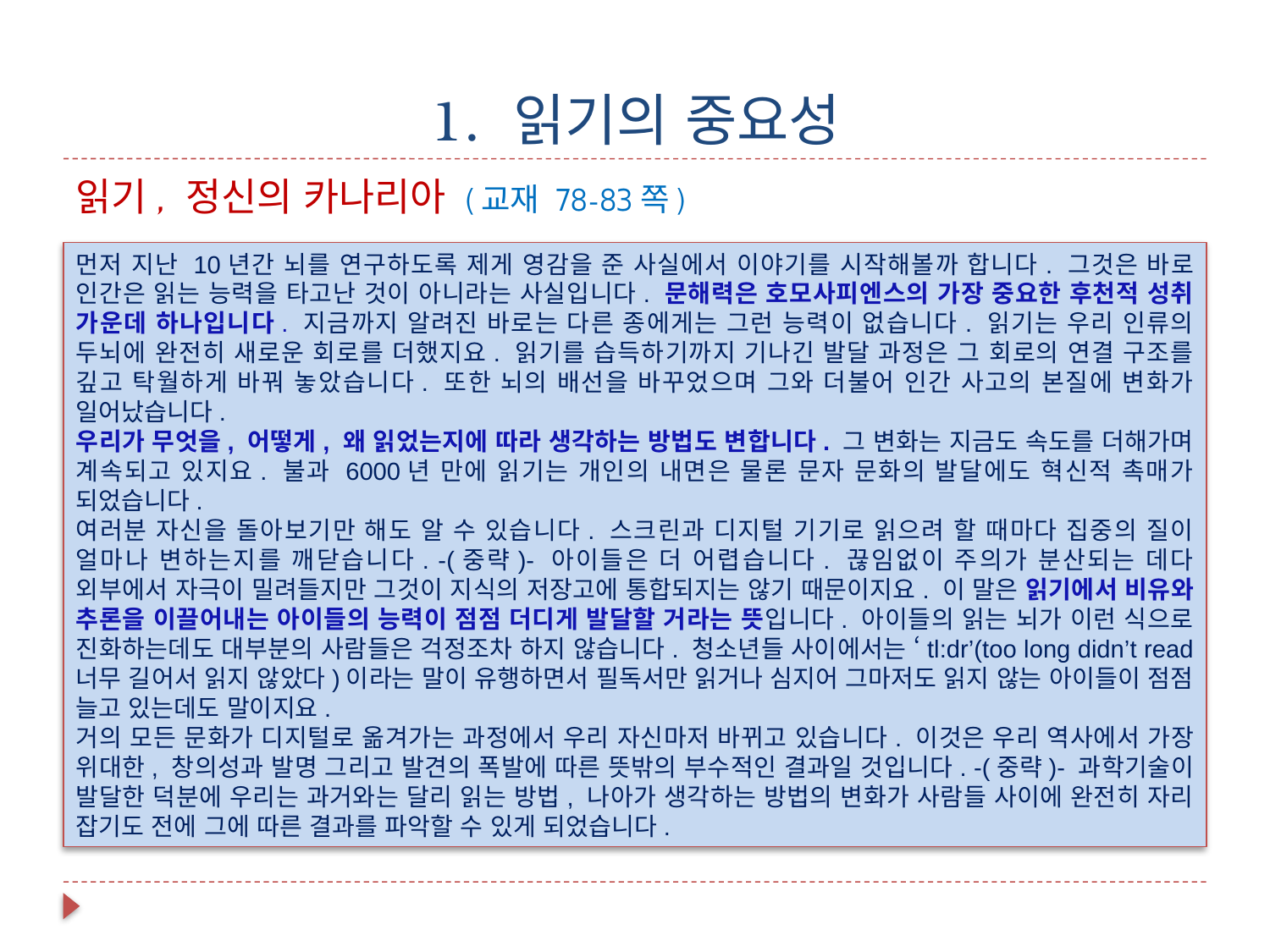

# 1. 읽기의 중요성
읽기, 정신의 카나리아 (교재 78-83쪽)

먼저 지난 10년간 뇌를 연구하도록 제게 영감을 준 사실에서 이야기를 시작해볼까 합니다. 그것은 바로 인간은 읽는 능력을 타고난 것이 아니라는 사실입니다. 문해력은 호모사피엔스의 가장 중요한 후천적 성취 가운데 하나입니다. 지금까지 알려진 바로는 다른 종에게는 그런 능력이 없습니다. 읽기는 우리 인류의 두뇌에 완전히 새로운 회로를 더했지요. 읽기를 습득하기까지 기나긴 발달 과정은 그 회로의 연결 구조를 깊고 탁월하게 바꿔 놓았습니다. 또한 뇌의 배선을 바꾸었으며 그와 더불어 인간 사고의 본질에 변화가 일어났습니다.
우리가 무엇을, 어떻게, 왜 읽었는지에 따라 생각하는 방법도 변합니다. 그 변화는 지금도 속도를 더해가며 계속되고 있지요. 불과 6000년 만에 읽기는 개인의 내면은 물론 문자 문화의 발달에도 혁신적 촉매가 되었습니다.
여러분 자신을 돌아보기만 해도 알 수 있습니다. 스크린과 디지털 기기로 읽으려 할 때마다 집중의 질이 얼마나 변하는지를 깨닫습니다. -(중략)- 아이들은 더 어렵습니다. 끊임없이 주의가 분산되는 데다 외부에서 자극이 밀려들지만 그것이 지식의 저장고에 통합되지는 않기 때문이지요. 이 말은 읽기에서 비유와 추론을 이끌어내는 아이들의 능력이 점점 더디게 발달할 거라는 뜻입니다. 아이들의 읽는 뇌가 이런 식으로 진화하는데도 대부분의 사람들은 걱정조차 하지 않습니다. 청소년들 사이에서는 ‘tl:dr’(too long didn’t read 너무 길어서 읽지 않았다)이라는 말이 유행하면서 필독서만 읽거나 심지어 그마저도 읽지 않는 아이들이 점점 늘고 있는데도 말이지요.
거의 모든 문화가 디지털로 옮겨가는 과정에서 우리 자신마저 바뀌고 있습니다. 이것은 우리 역사에서 가장 위대한, 창의성과 발명 그리고 발견의 폭발에 따른 뜻밖의 부수적인 결과일 것입니다. -(중략)- 과학기술이 발달한 덕분에 우리는 과거와는 달리 읽는 방법, 나아가 생각하는 방법의 변화가 사람들 사이에 완전히 자리 잡기도 전에 그에 따른 결과를 파악할 수 있게 되었습니다.